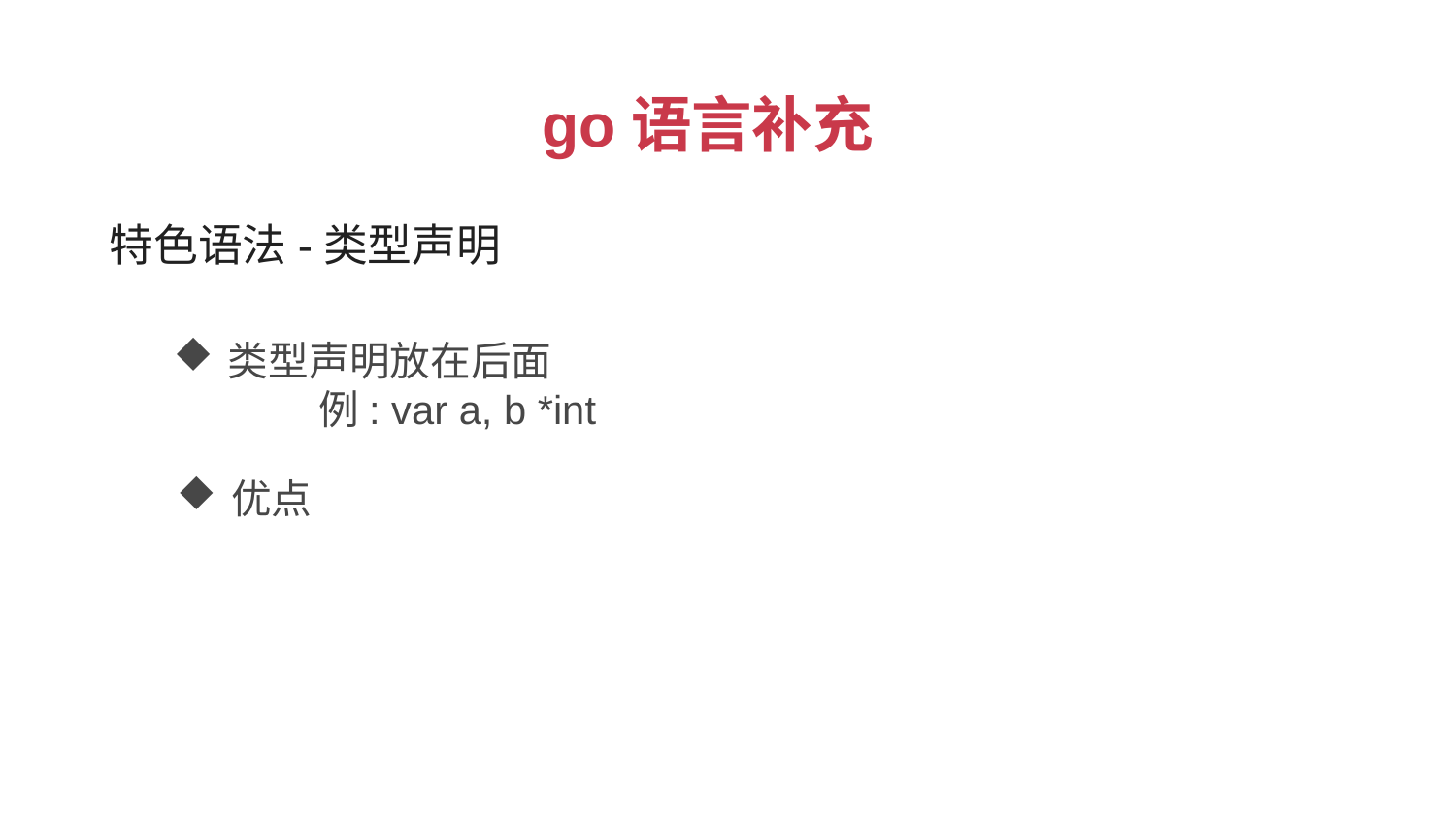

go语言补充
 特色语法-类型声明
类型声明放在后面
	例: var a, b *int
优点